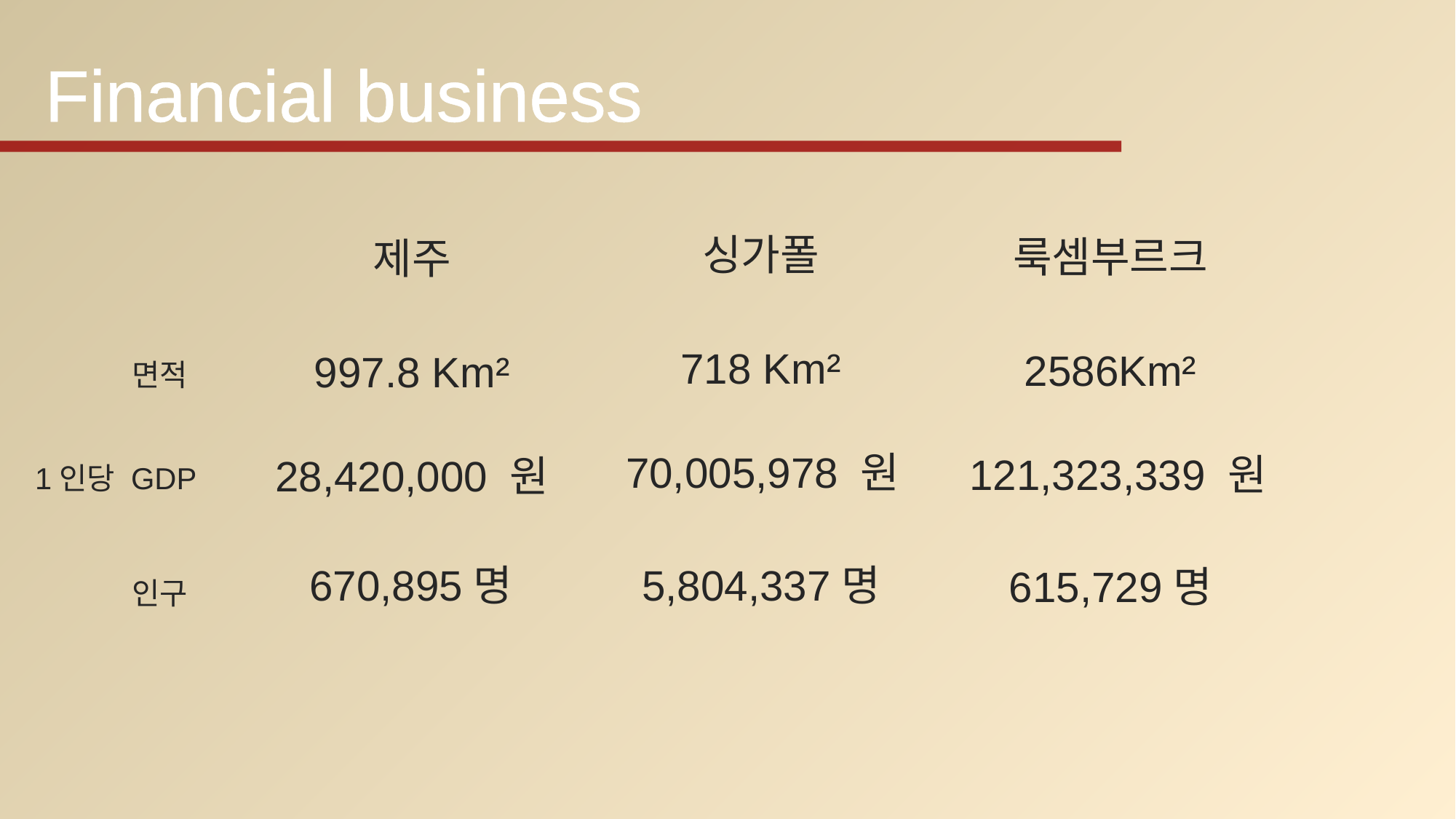

Financial business
비슷한 환경의 Case (GDP 2017)

싱가폴
룩셈부르크
제주
718 Km²
2586Km²
997.8 Km²
면적
70,005,978 원
121,323,339 원
28,420,000 원
1인당 GDP
670,895명
5,804,337명
615,729명
인구